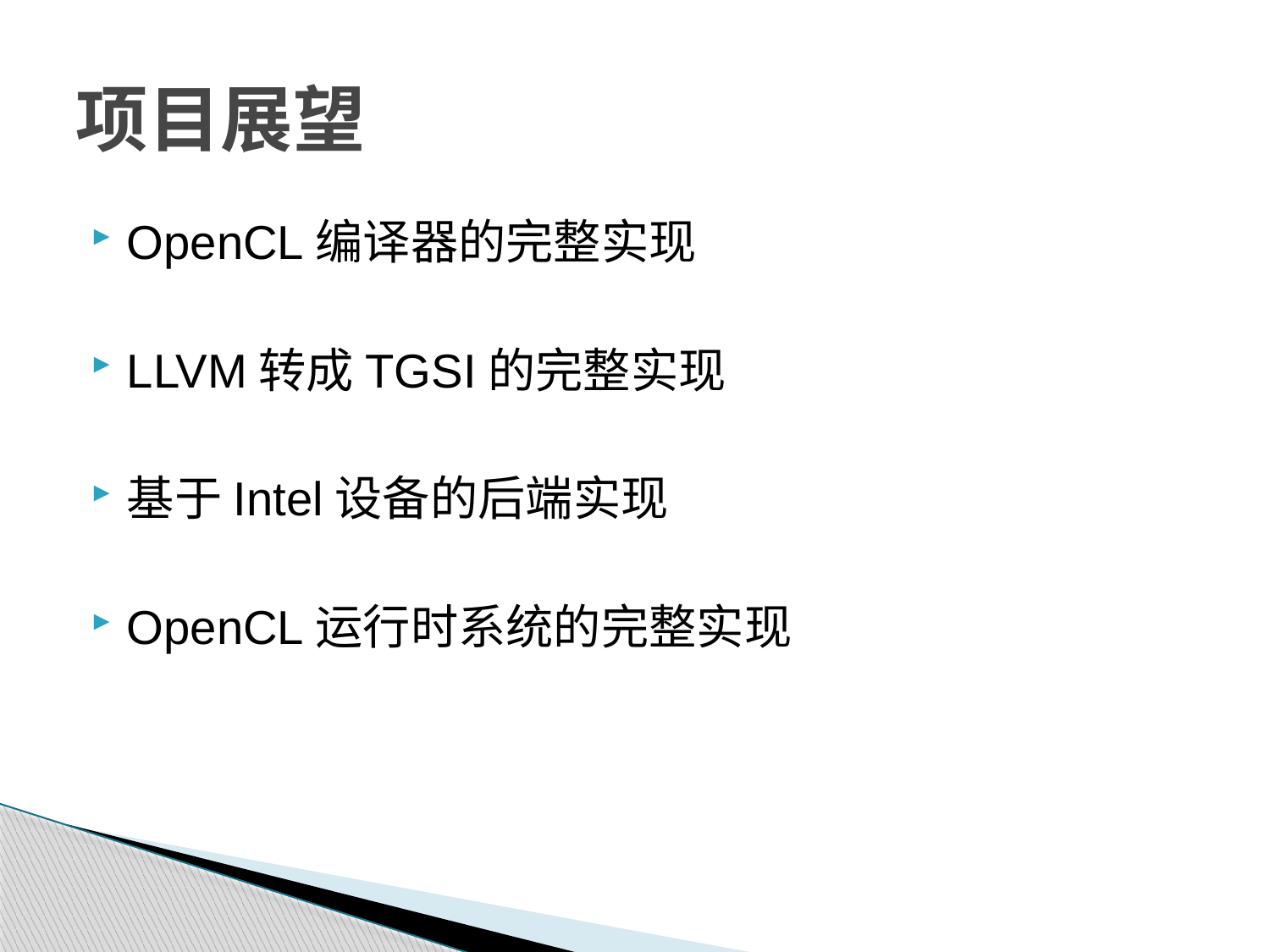

# 项目展望
OpenCL编译器的完整实现

LLVM转成TGSI的完整实现

基于Intel设备的后端实现

OpenCL运行时系统的完整实现